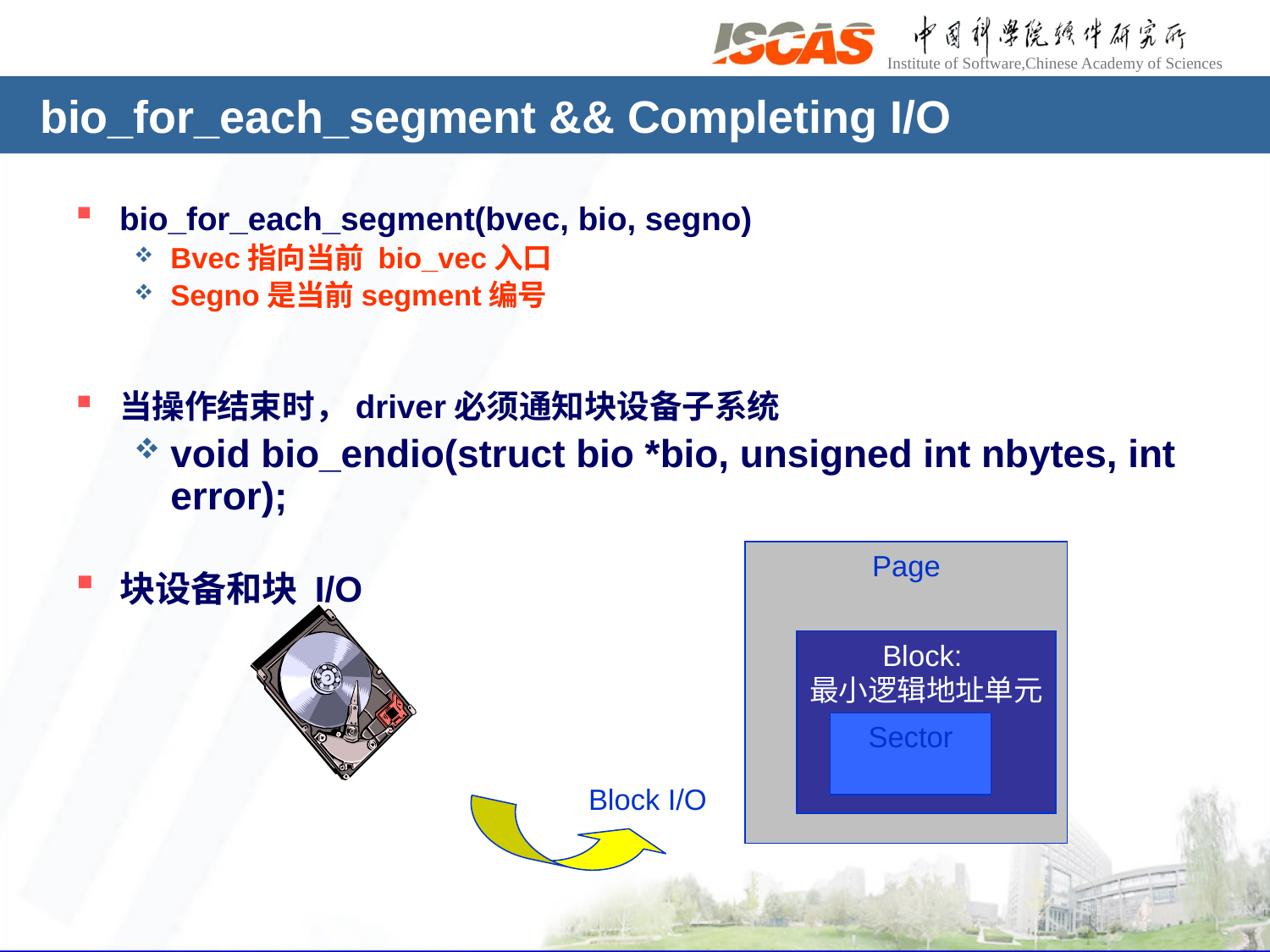

# bio_for_each_segment && Completing I/O
bio_for_each_segment(bvec, bio, segno)
Bvec指向当前 bio_vec入口
Segno是当前segment编号

当操作结束时，driver必须通知块设备子系统
void bio_endio(struct bio *bio, unsigned int nbytes, int error);

块设备和块 I/O

Page
Block:
最小逻辑地址单元
Sector

Block I/O